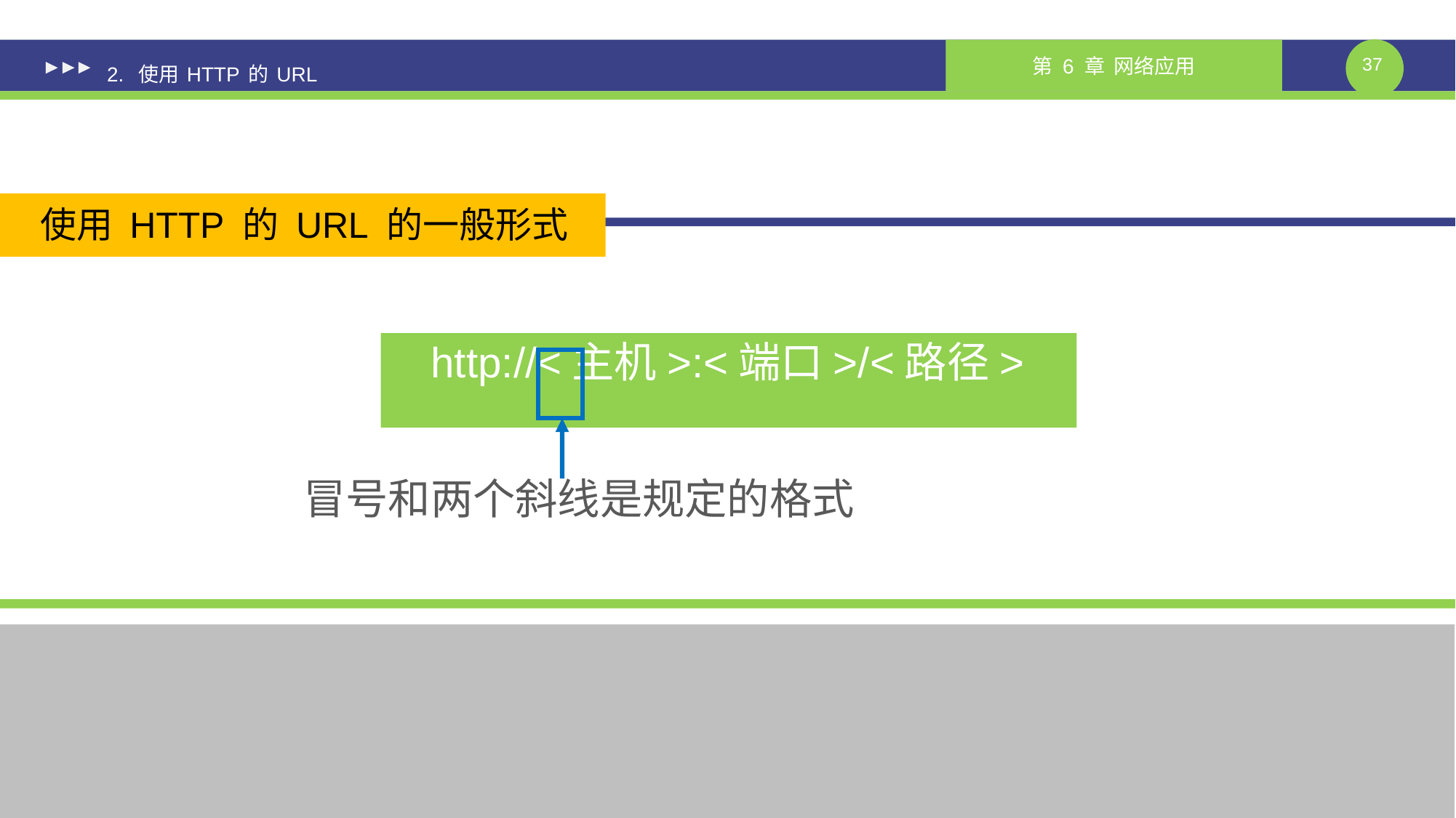

# 2.  使用 HTTP 的 URL

 http://<主机>:<端口>/<路径>

使用 HTTP 的 URL 的一般形式

冒号和两个斜线是规定的格式

课件制作人：谢钧  谢希仁